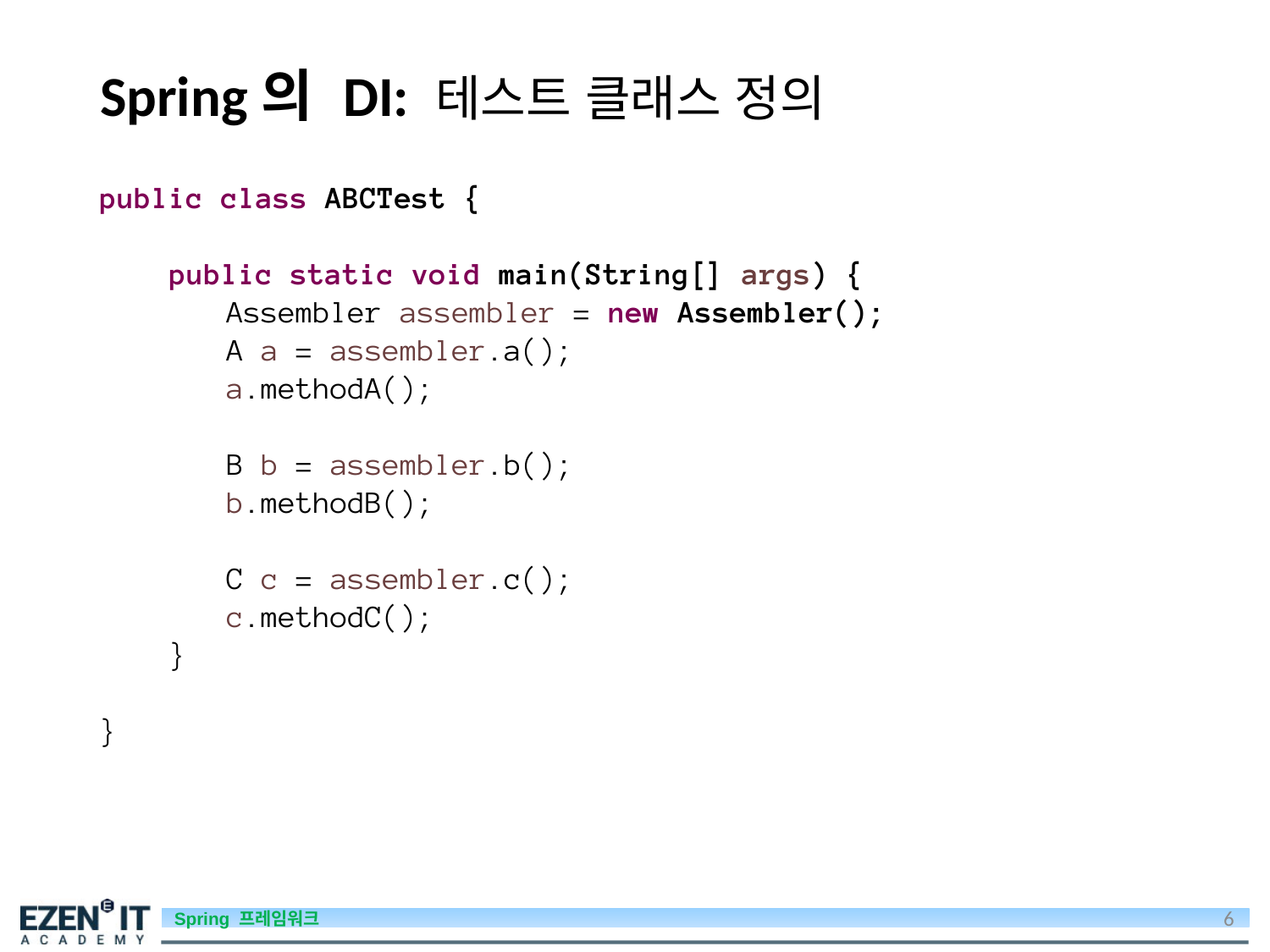

# Spring의 DI: 테스트 클래스 정의
public class ABCTest {

    public static void main(String[] args) {
	Assembler assembler = new Assembler();
	A a = assembler.a();
	a.methodA();

	B b = assembler.b();
	b.methodB();

	C c = assembler.c();
	c.methodC();
    }

}
6